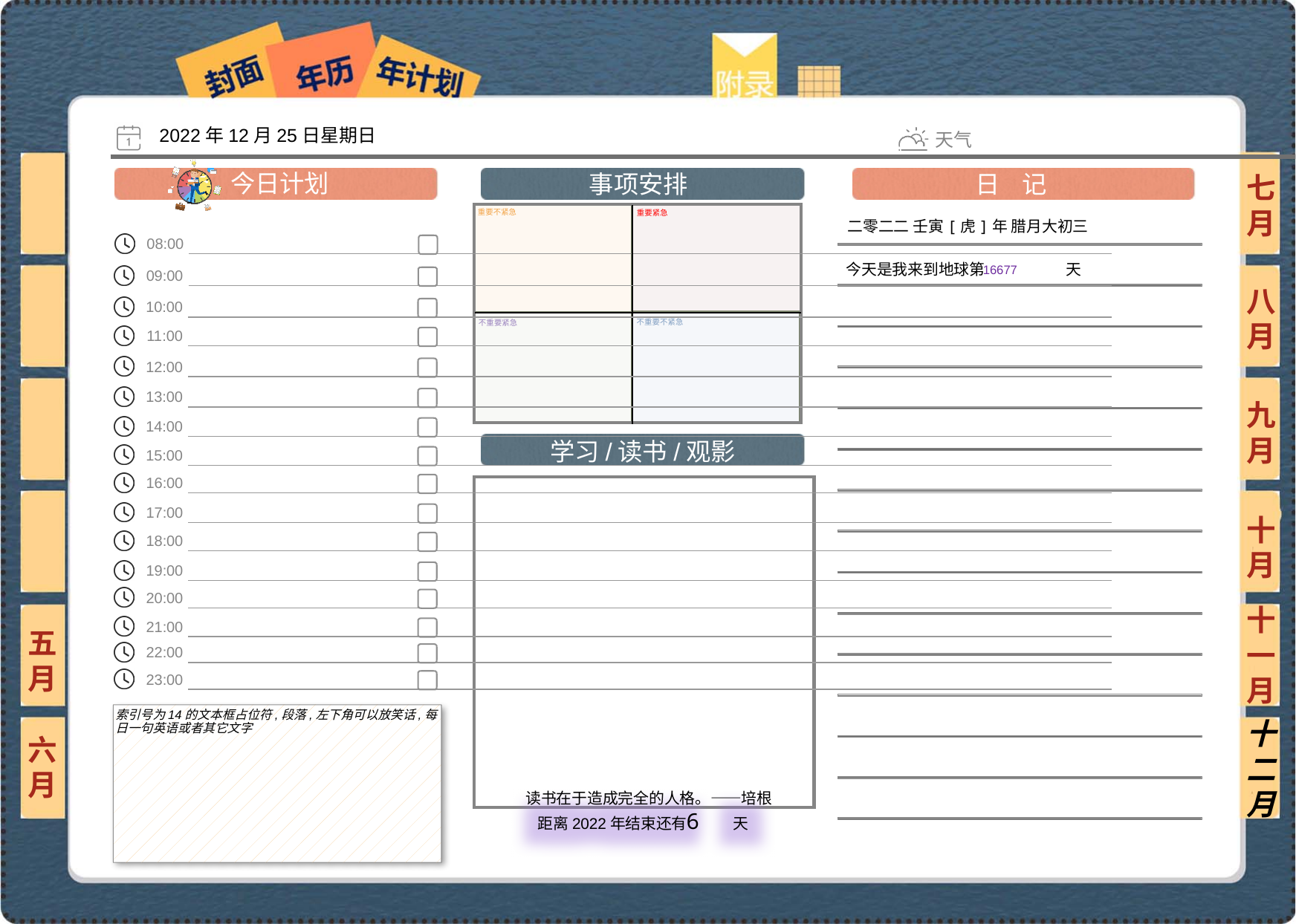

2022年12月25日星期日
七月
二零二二 壬寅[虎]年 腊月大初三
16677
八月
九月
十月
十一月
五月
索引号为14的文本框占位符,段落,左下角可以放笑话,每日一句英语或者其它文字
六月
十二月
6
 读书在于造成完全的人格。——培根